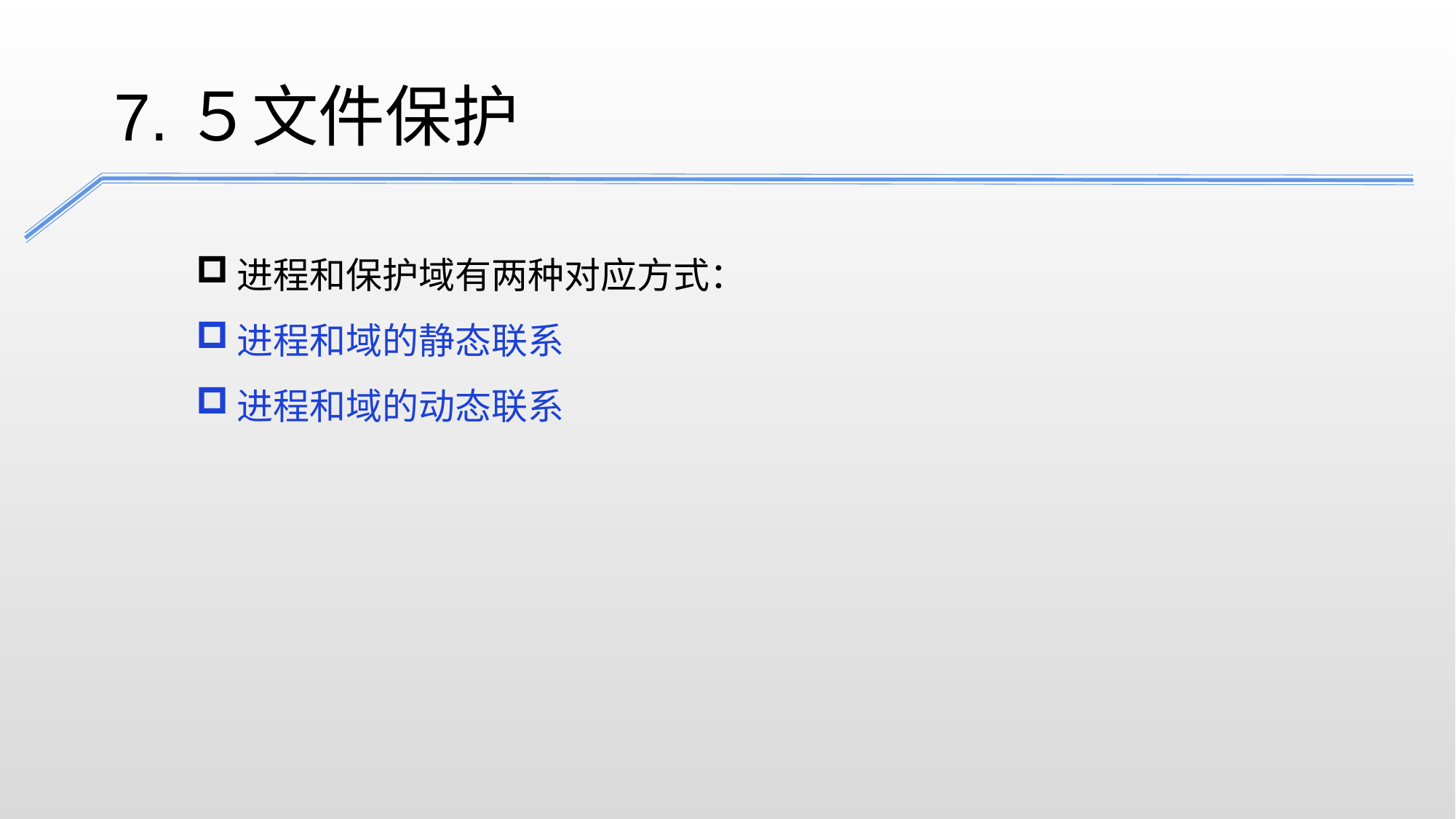

7.５文件保护
进程和保护域有两种对应方式：
进程和域的静态联系
进程和域的动态联系